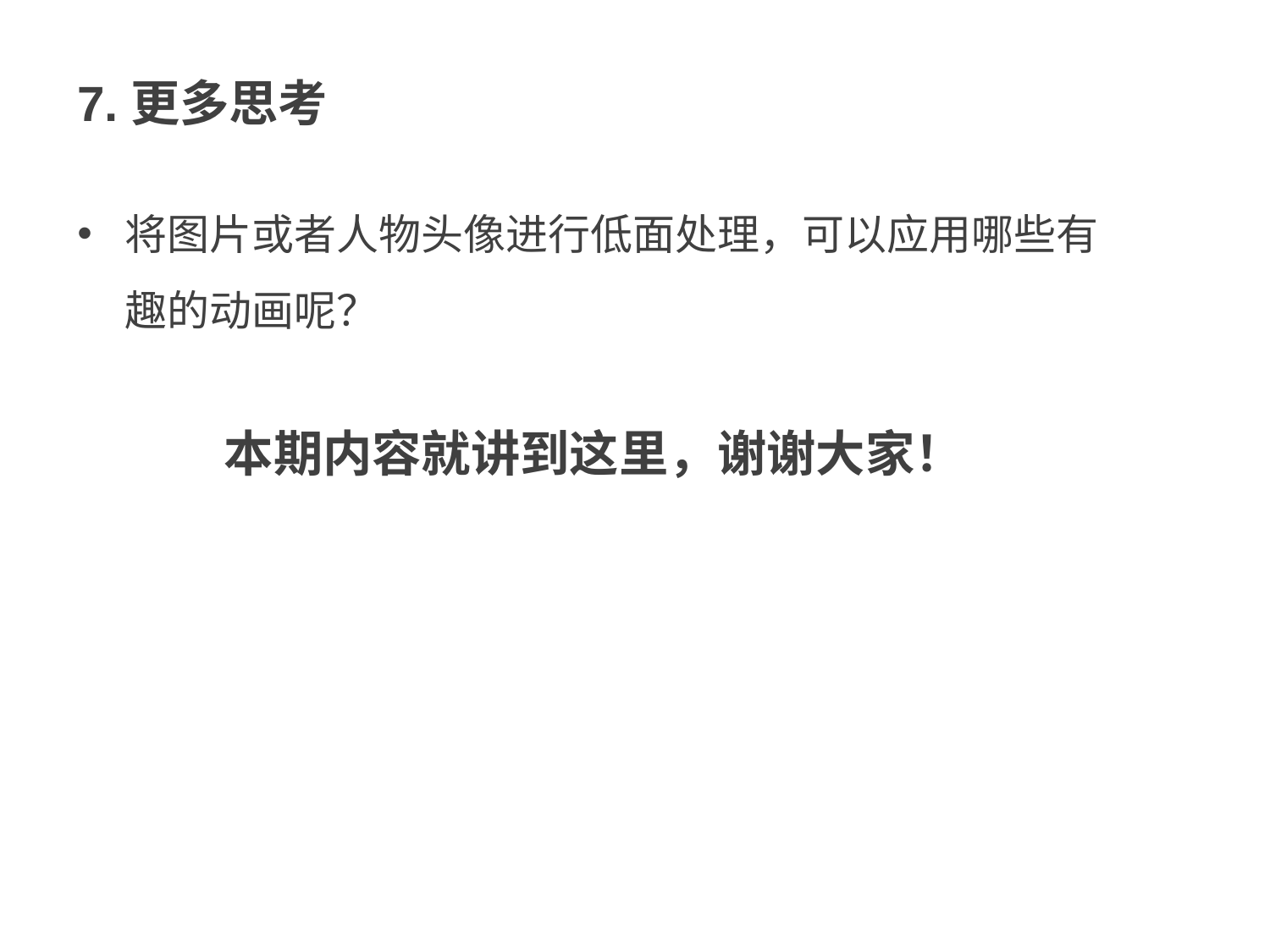

7.更多思考
将图片或者人物头像进行低面处理，可以应用哪些有趣的动画呢？
	本期内容就讲到这里，谢谢大家！